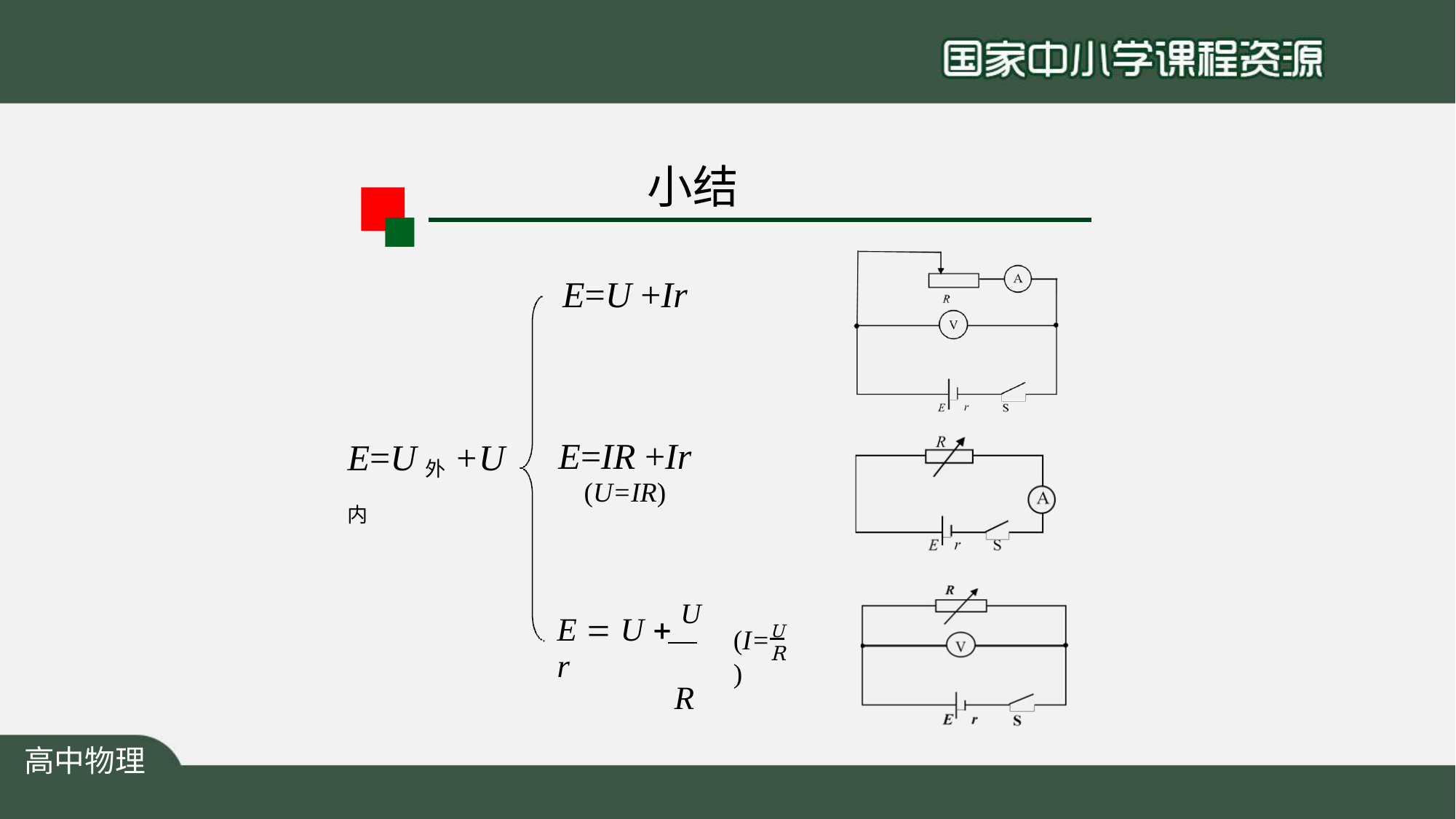

# 小结

E=U +Ir

E=IR +Ir
(U=IR)
E=U外+U内

E = U + U r
R
(I=U)
R

高中物理